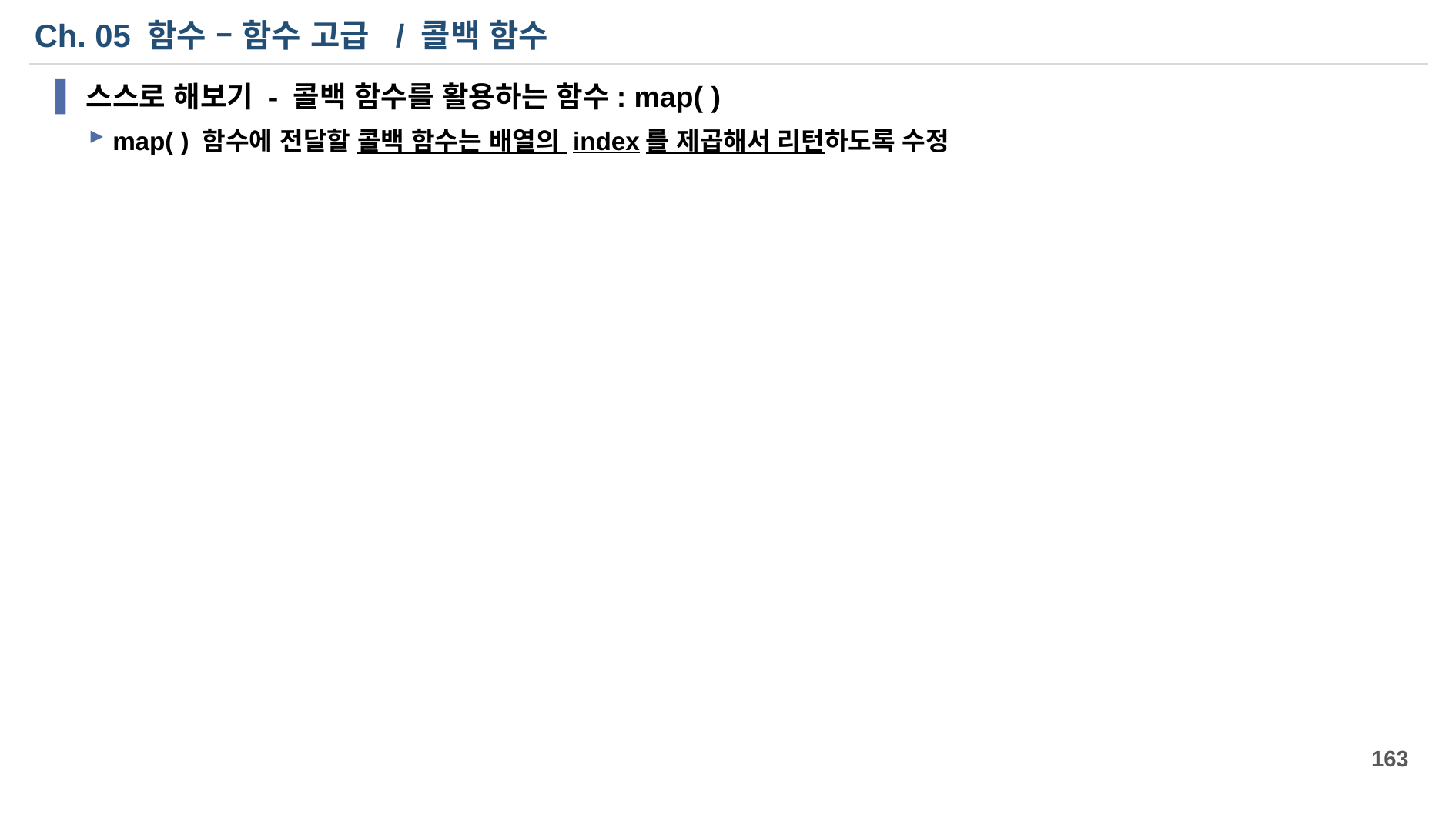

# Ch. 05 함수 – 함수 고급  / 콜백 함수
스스로 해보기 - 콜백 함수를 활용하는 함수: map( )
map( ) 함수에 전달할 콜백 함수는 배열의 index를 제곱해서 리턴하도록 수정

163